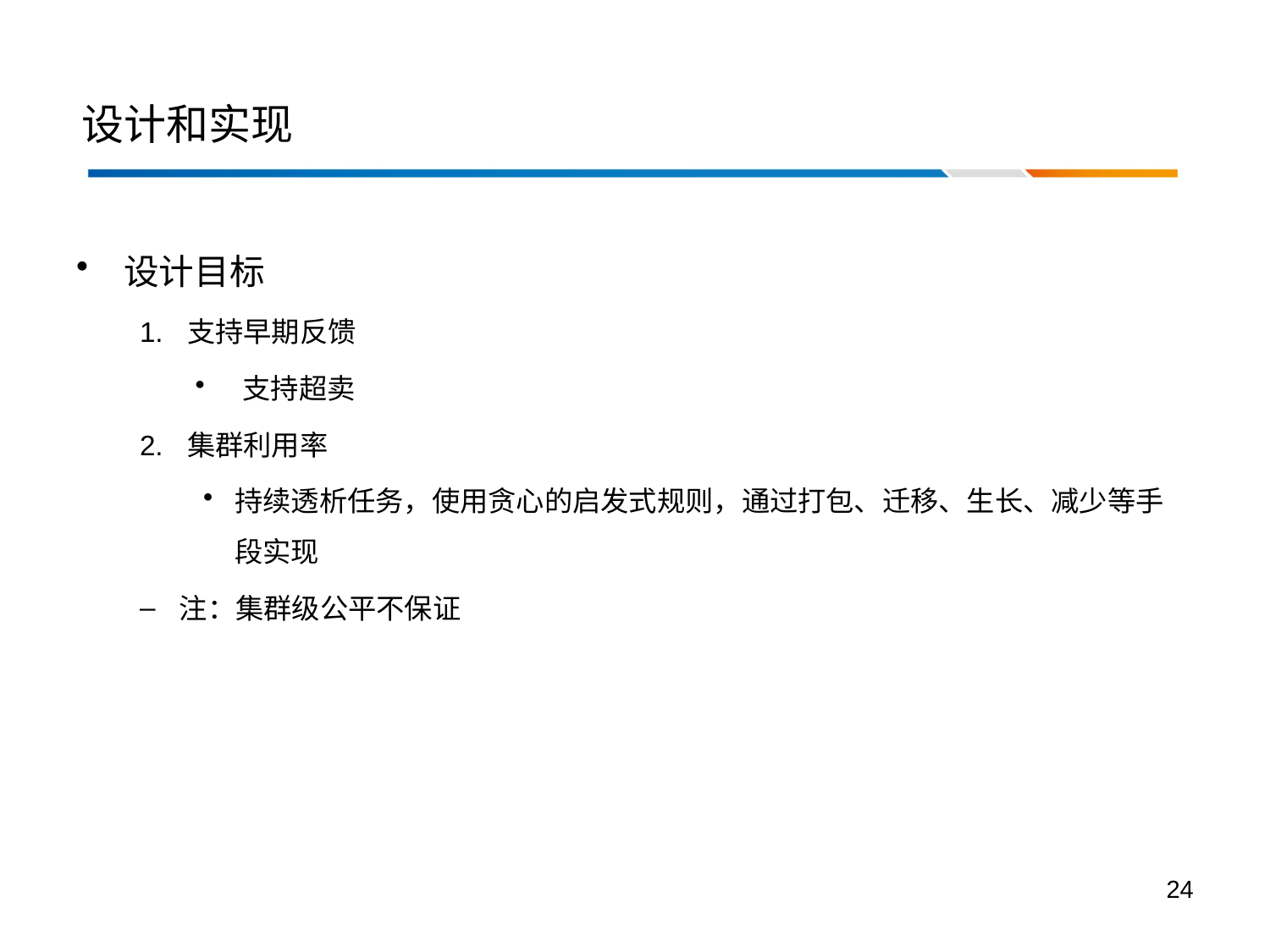

# 设计和实现
设计目标
支持早期反馈
支持超卖
集群利用率
持续透析任务，使用贪心的启发式规则，通过打包、迁移、生长、减少等手段实现
注：集群级公平不保证
24